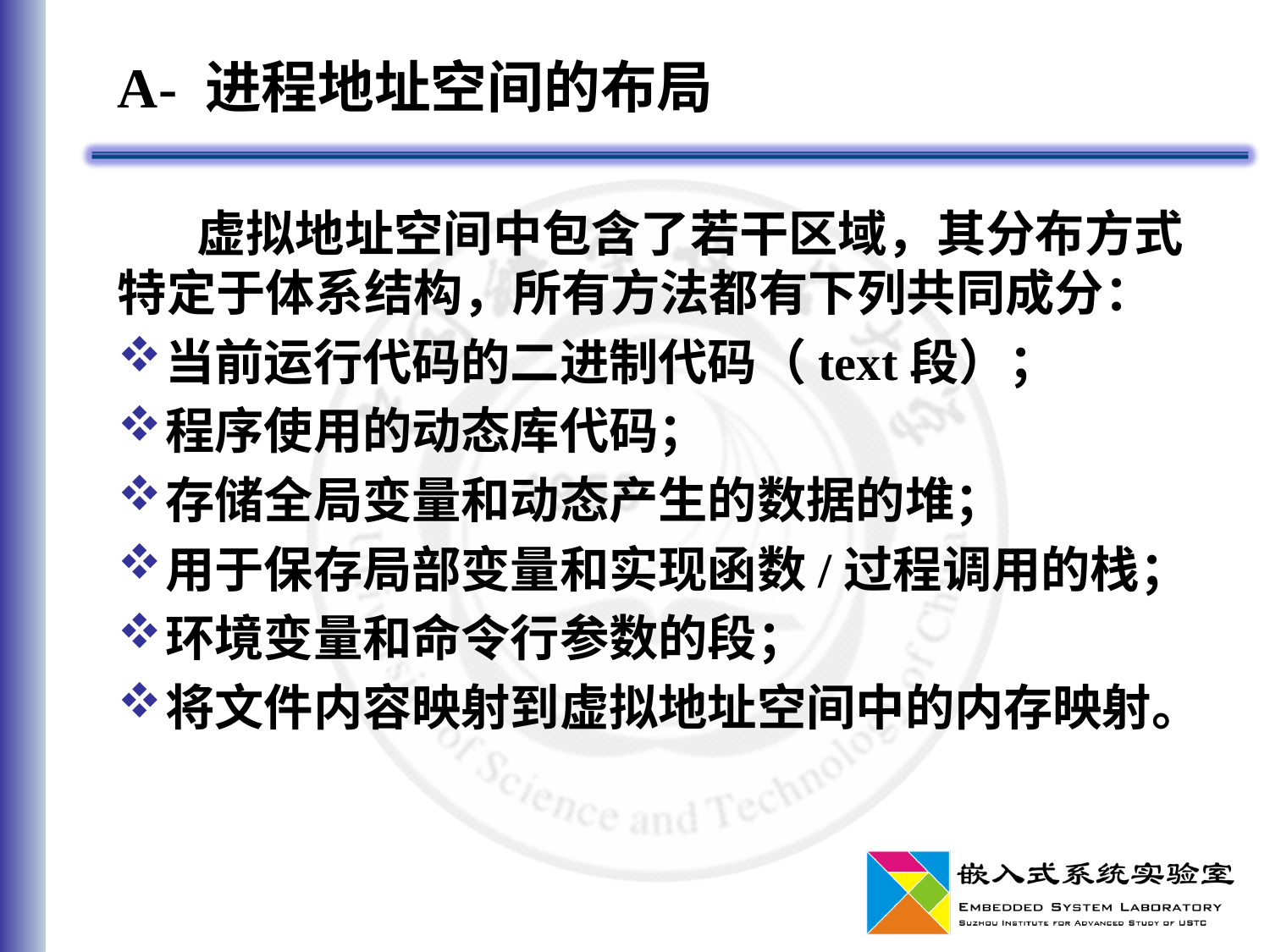

# A- 进程地址空间的布局
      虚拟地址空间中包含了若干区域，其分布方式特定于体系结构，所有方法都有下列共同成分：
当前运行代码的二进制代码（text段）；
程序使用的动态库代码；
存储全局变量和动态产生的数据的堆；
用于保存局部变量和实现函数/过程调用的栈；
环境变量和命令行参数的段；
将文件内容映射到虚拟地址空间中的内存映射。